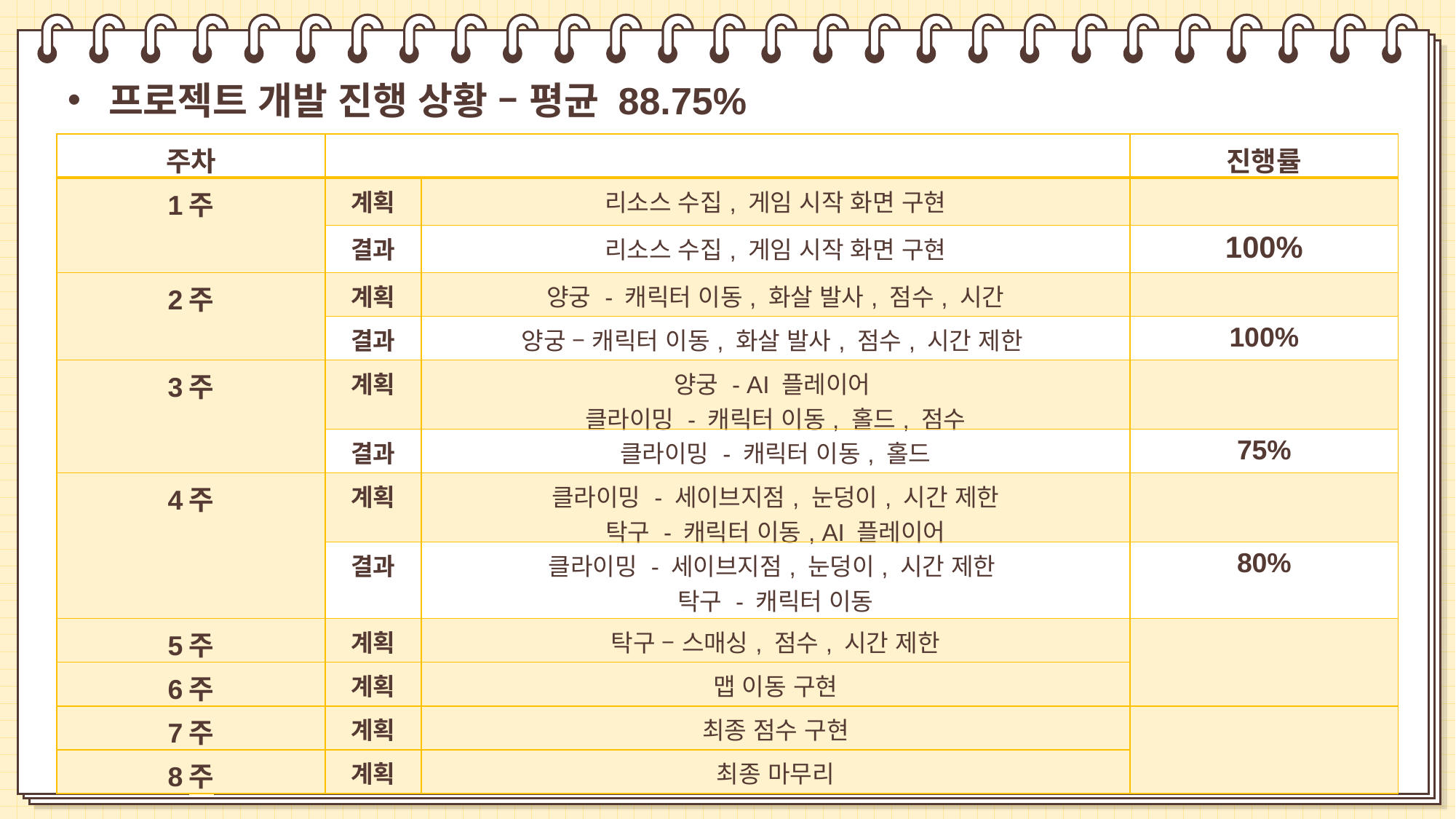

프로젝트 개발 진행 상황 – 평균 88.75%
| 주차 |  |  | 진행률 |
| --- | --- | --- | --- |
| 1주 | 계획 | 리소스 수집, 게임 시작 화면 구현 |  |
|  | 결과 | 리소스 수집, 게임 시작 화면 구현 | 100% |
| 2주 | 계획 | 양궁 - 캐릭터 이동, 화살 발사, 점수, 시간 |  |
|  | 결과 | 양궁 – 캐릭터 이동, 화살 발사, 점수, 시간 제한 | 100% |
| 3주 | 계획 | 양궁 - AI 플레이어 클라이밍 - 캐릭터 이동, 홀드, 점수 |  |
|  | 결과 | 클라이밍 - 캐릭터 이동, 홀드 | 75% |
| 4주 | 계획 | 클라이밍 - 세이브지점, 눈덩이, 시간 제한 탁구 - 캐릭터 이동, AI 플레이어 |  |
|  | 결과 | 클라이밍 - 세이브지점, 눈덩이, 시간 제한 탁구 - 캐릭터 이동 | 80% |
| 5주 | 계획 | 탁구 – 스매싱, 점수, 시간 제한 |  |
| 6주 | 계획 | 맵 이동 구현 |  |
| 7주 | 계획 | 최종 점수 구현 |  |
| 8주 | 계획 | 최종 마무리 |  |